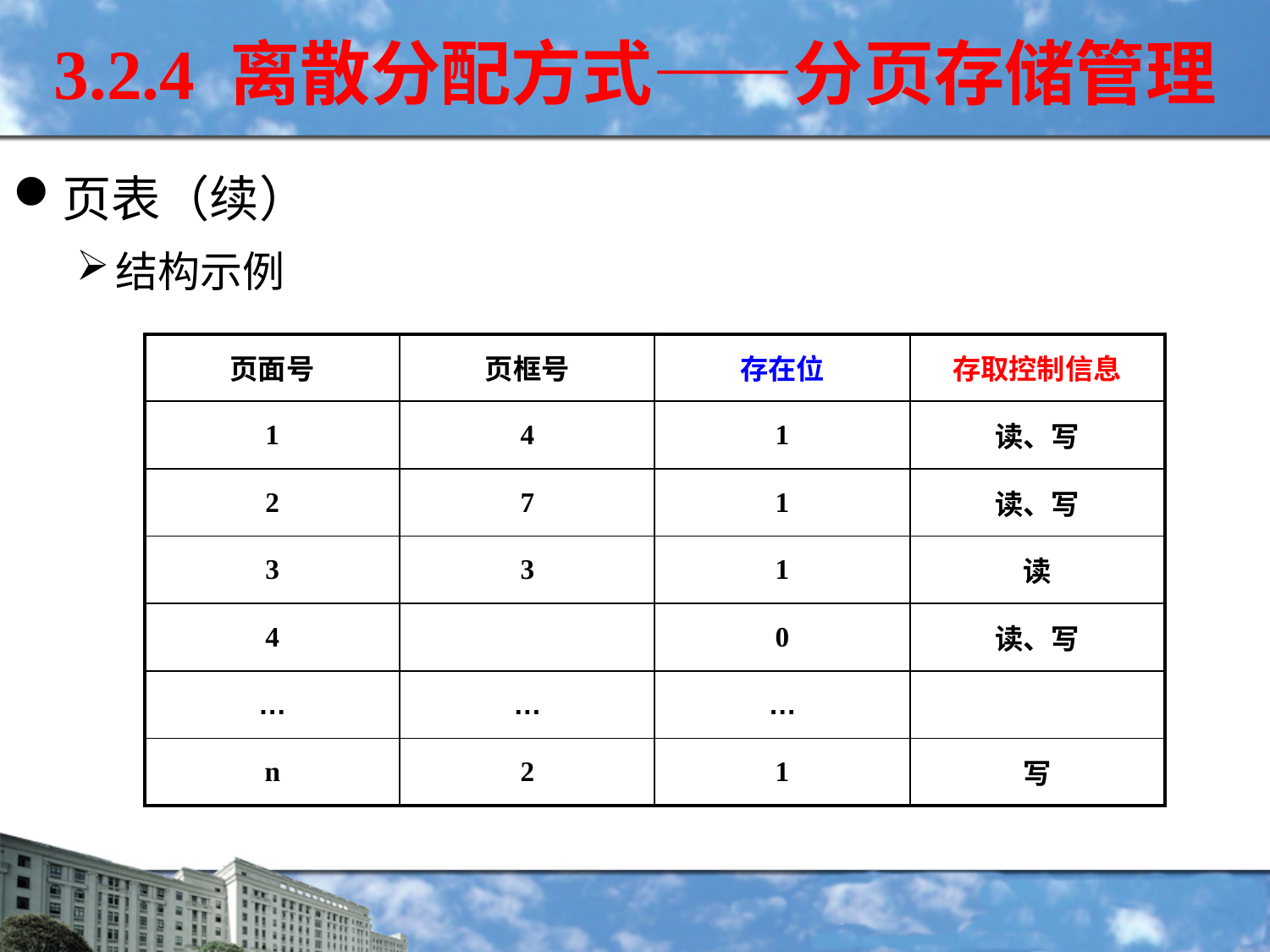

3.2.4 离散分配方式——分页存储管理
页表（续）
结构示例

| 页面号 | 页框号 | 存在位 | 存取控制信息 |
| --- | --- | --- | --- |
| 1 | 4 | 1 | 读、写 |
| 2 | 7 | 1 | 读、写 |
| 3 | 3 | 1 | 读 |
| 4 |  | 0 | 读、写 |
| … | … | … |  |
| n | 2 | 1 | 写 |